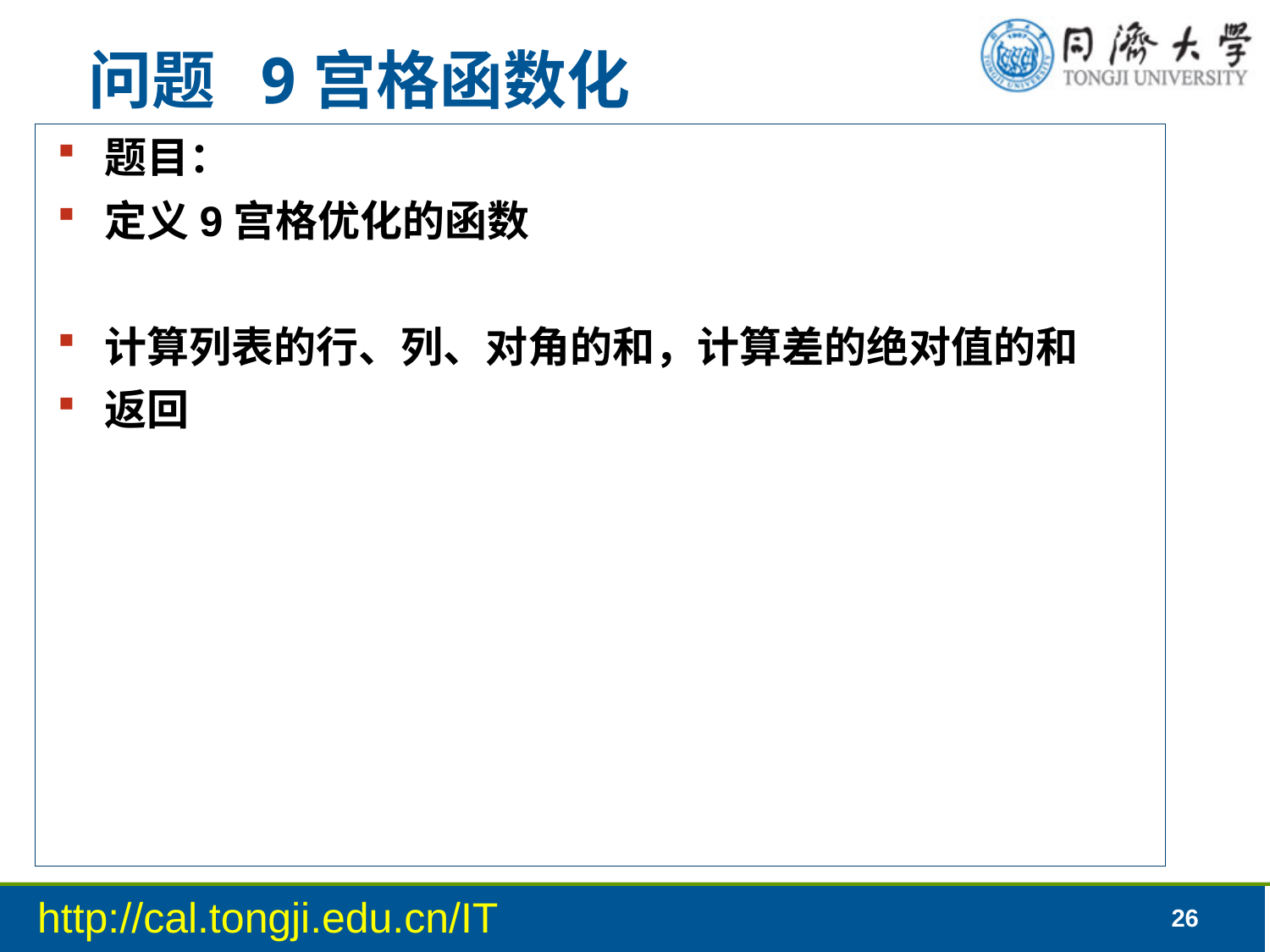

问题  9宫格函数化
题目：
定义9宫格优化的函数

计算列表的行、列、对角的和，计算差的绝对值的和
返回